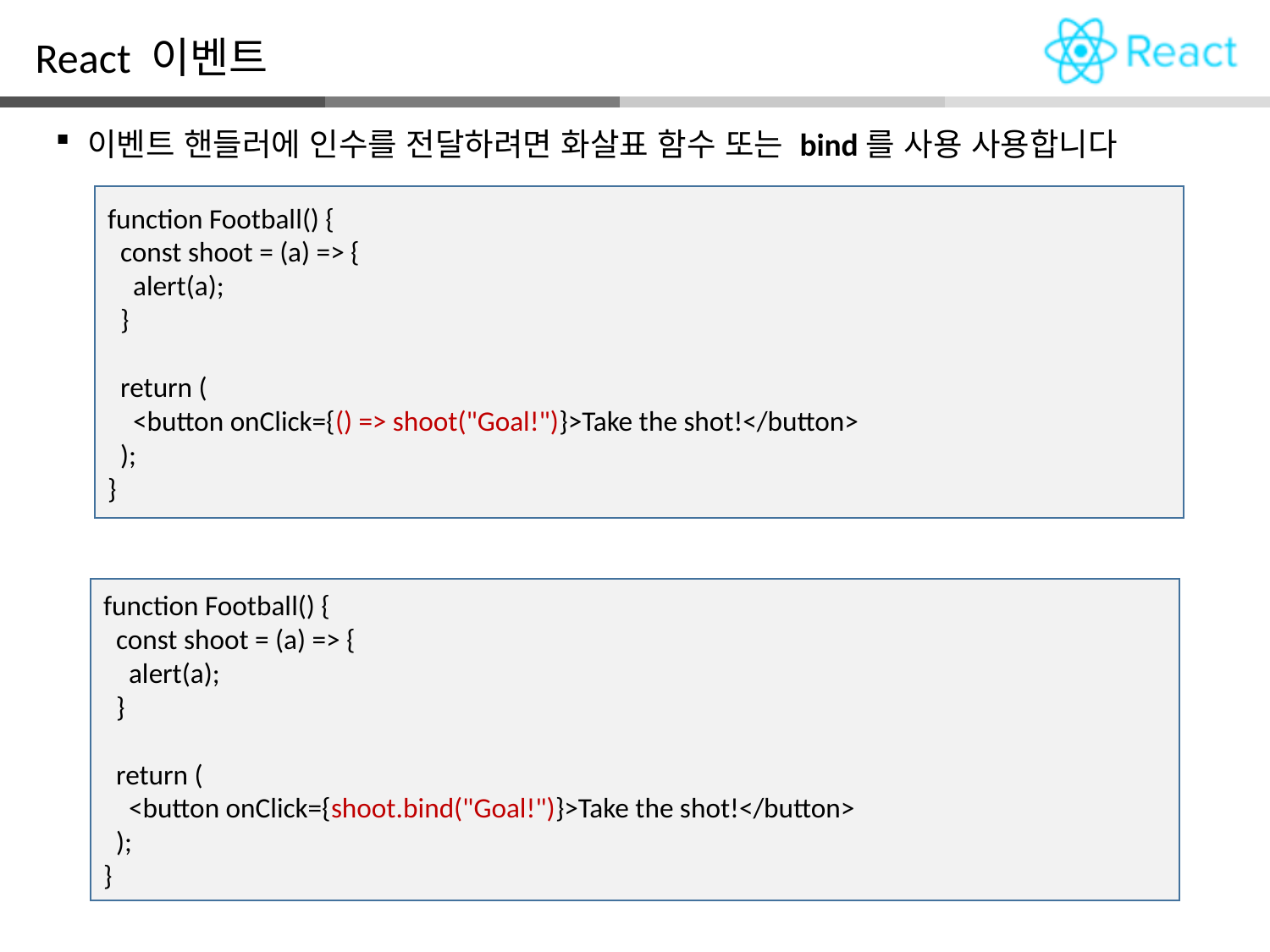

React 이벤트
이벤트 핸들러에 인수를 전달하려면 화살표 함수 또는 bind를 사용 사용합니다

function Football() {
  const shoot = (a) => {
    alert(a);
  }

  return (
    <button onClick={() => shoot("Goal!")}>Take the shot!</button>
  );
}

function Football() {
  const shoot = (a) => {
    alert(a);
  }

  return (
    <button onClick={shoot.bind("Goal!")}>Take the shot!</button>
  );
}